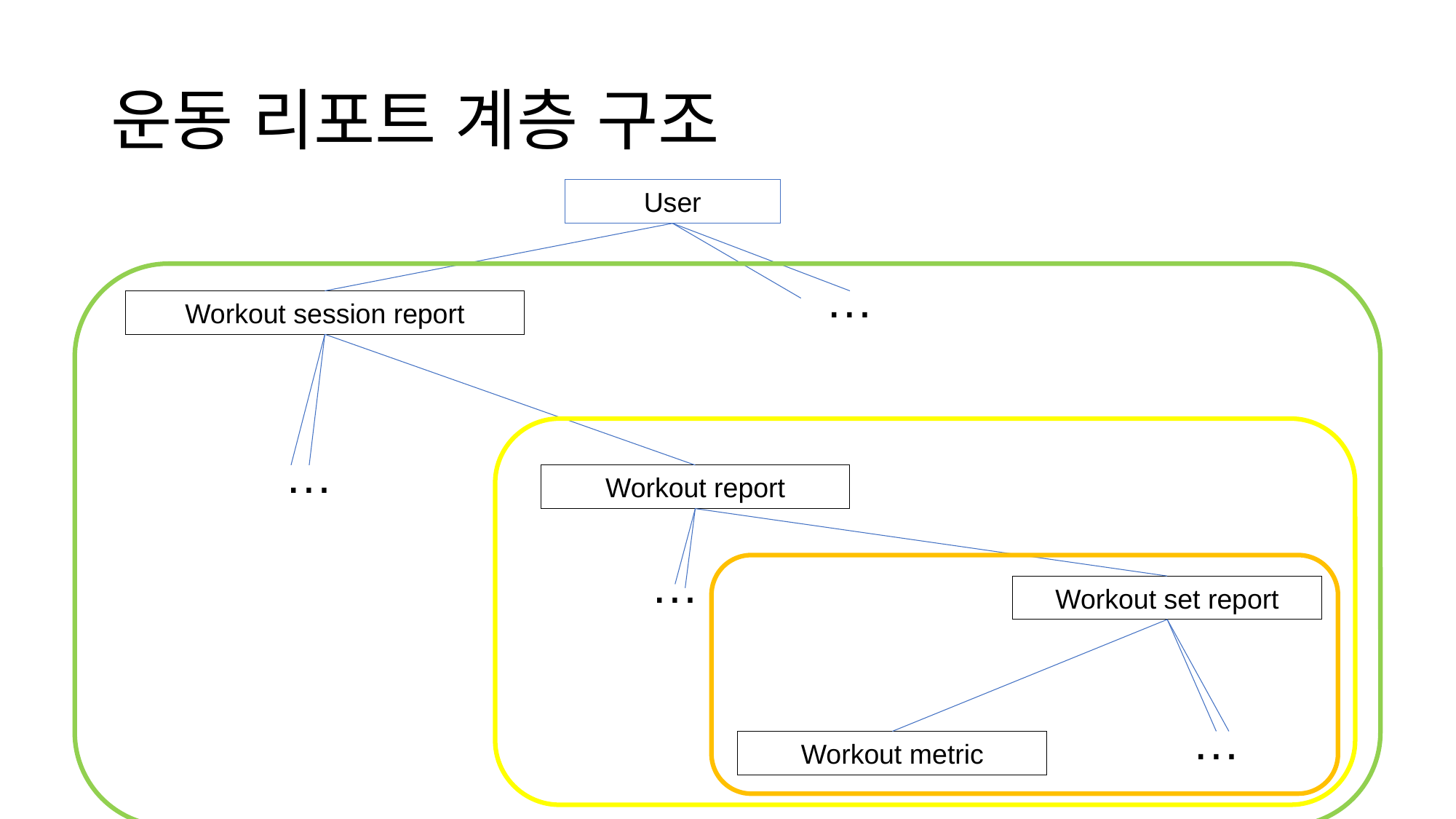

# 운동 리포트 계층 구조
User

…
Workout session report

…
Workout report
…

Workout set report
…
Workout metric